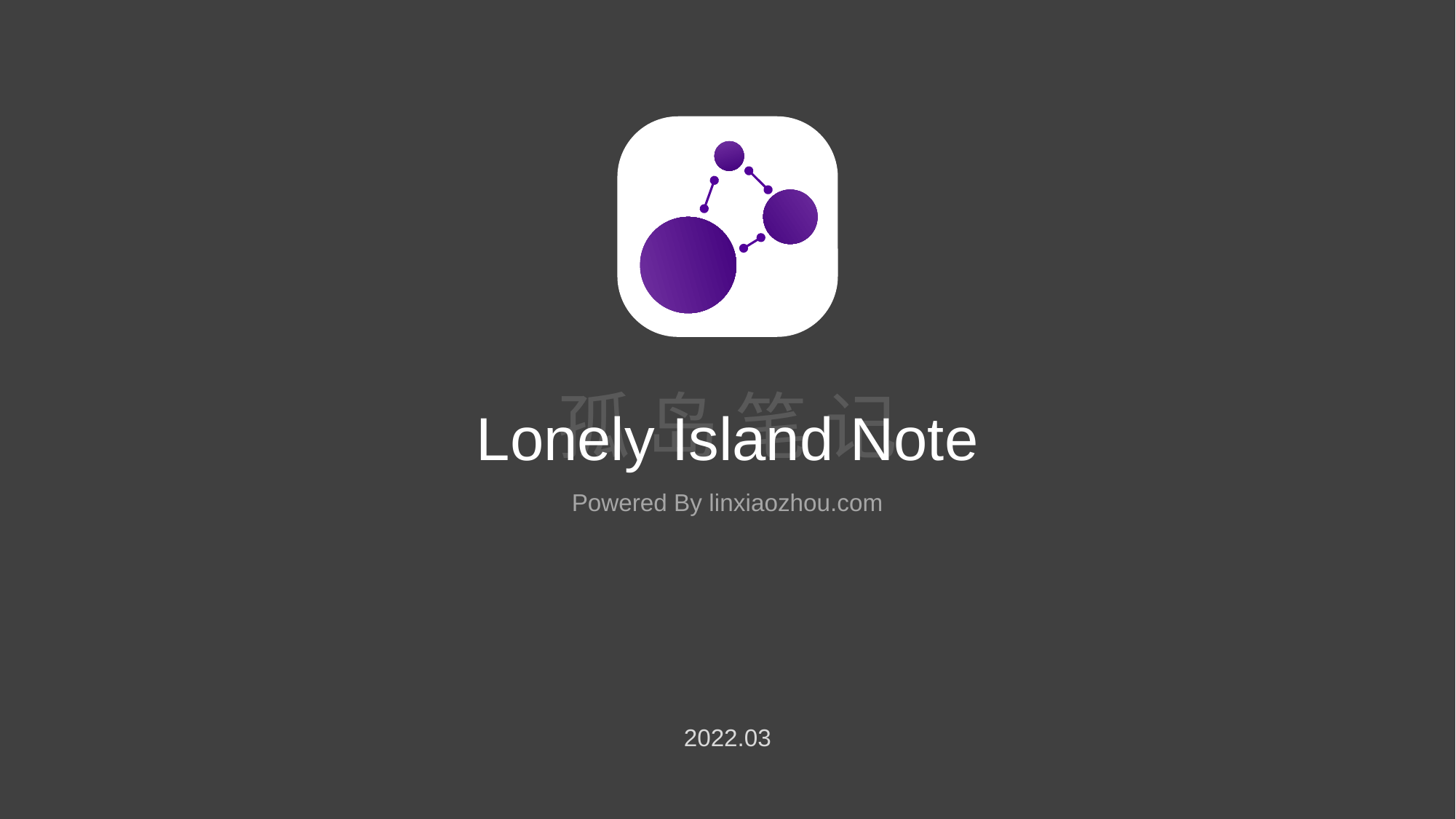

孤 岛 笔 记
Lonely Island Note
Powered By linxiaozhou.com
2022.03